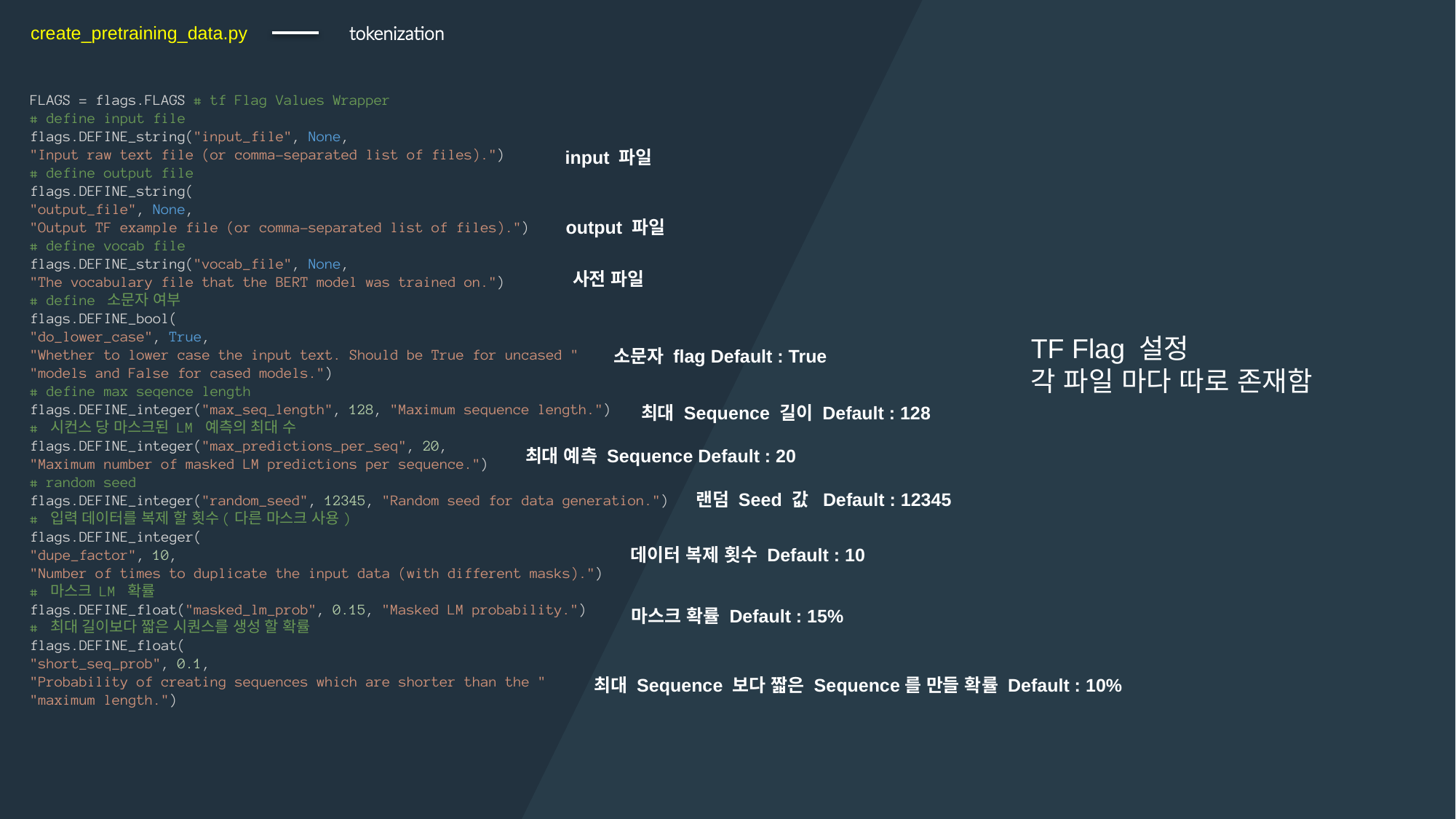

create_pretraining_data.py
tokenization
FLAGS = flags.FLAGS # tf Flag Values Wrapper
# define input file
flags.DEFINE_string("input_file", None,
"Input raw text file (or comma-separated list of files).")
# define output file
flags.DEFINE_string(
"output_file", None,
"Output TF example file (or comma-separated list of files).")
# define vocab file
flags.DEFINE_string("vocab_file", None,
"The vocabulary file that the BERT model was trained on.")
# define 소문자 여부
flags.DEFINE_bool(
"do_lower_case", True,
"Whether to lower case the input text. Should be True for uncased "
"models and False for cased models.")
# define max seqence length
flags.DEFINE_integer("max_seq_length", 128, "Maximum sequence length.")
# 시컨스 당 마스크된 LM 예측의 최대 수
flags.DEFINE_integer("max_predictions_per_seq", 20,
"Maximum number of masked LM predictions per sequence.")
# random seed
flags.DEFINE_integer("random_seed", 12345, "Random seed for data generation.")
# 입력 데이터를 복제 할 횟수(다른 마스크 사용)
flags.DEFINE_integer(
"dupe_factor", 10,
"Number of times to duplicate the input data (with different masks).")
# 마스크 LM 확률
flags.DEFINE_float("masked_lm_prob", 0.15, "Masked LM probability.")
# 최대 길이보다 짧은 시퀀스를 생성 할 확률
flags.DEFINE_float(
"short_seq_prob", 0.1,
"Probability of creating sequences which are shorter than the "
"maximum length.")
input 파일
output 파일
사전 파일
TF Flag 설정
각 파일 마다 따로 존재함
소문자 flag Default : True
최대 Sequence 길이 Default : 128
최대 예측 Sequence Default : 20
랜덤 Seed 값  Default : 12345
데이터 복제 횟수 Default : 10
마스크 확률 Default : 15%
최대 Sequence 보다 짧은 Sequence를 만들 확률 Default : 10%